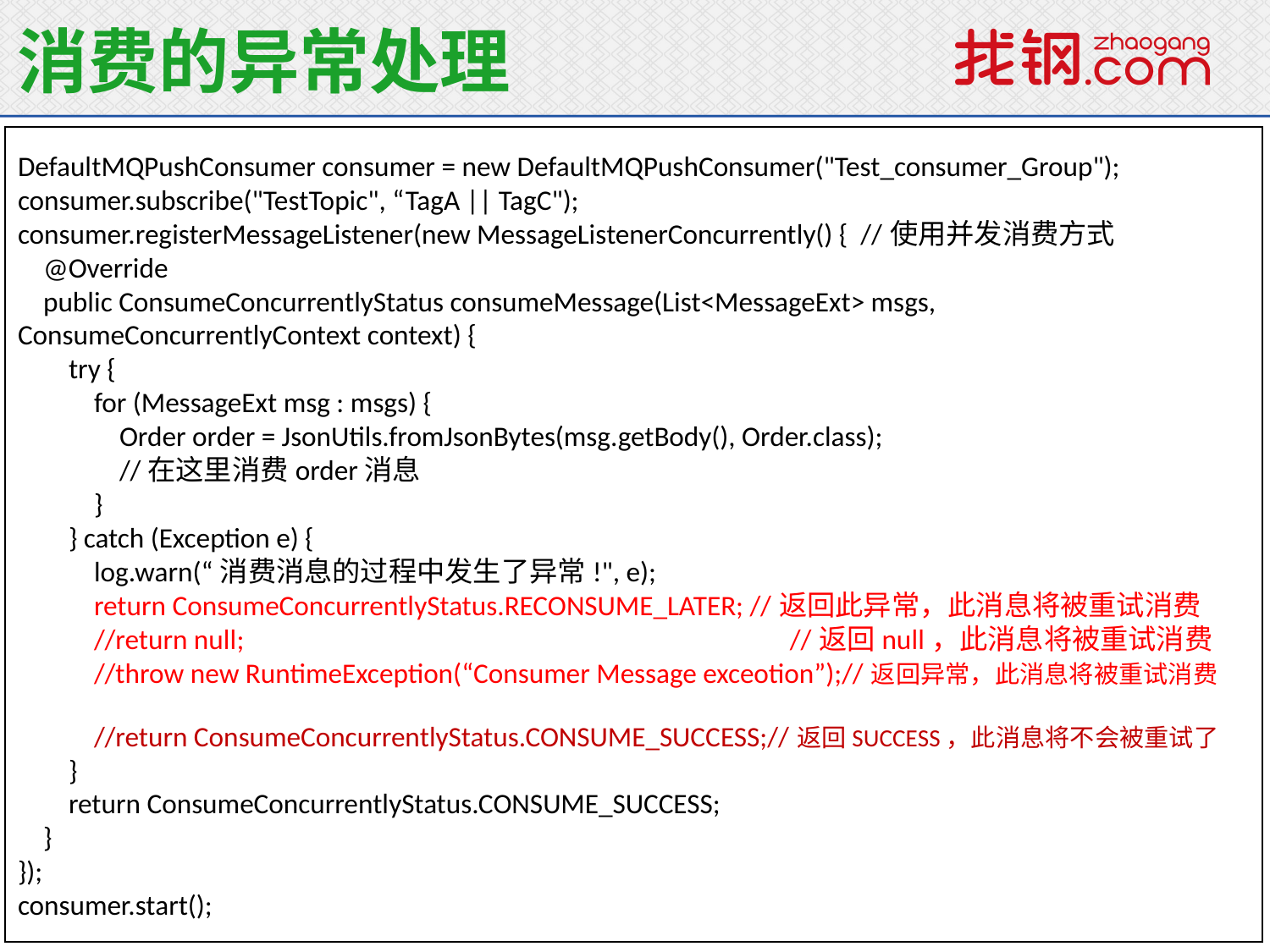

消费的异常处理
DefaultMQPushConsumer consumer = new DefaultMQPushConsumer("Test_consumer_Group");
consumer.subscribe("TestTopic", “TagA || TagC");
consumer.registerMessageListener(new MessageListenerConcurrently() {  //使用并发消费方式
    @Override
    public ConsumeConcurrentlyStatus consumeMessage(List<MessageExt> msgs,  ConsumeConcurrentlyContext context) {
        try {
            for (MessageExt msg : msgs) {
                Order order = JsonUtils.fromJsonBytes(msg.getBody(), Order.class);
                //在这里消费order消息
            }
        } catch (Exception e) {
            log.warn(“消费消息的过程中发生了异常!", e);
            return ConsumeConcurrentlyStatus.RECONSUME_LATER; //返回此异常，此消息将被重试消费
            //return null;                                                                                      //返回null，此消息将被重试消费
            //throw new RuntimeException(“Consumer Message exceotion”);//返回异常，此消息将被重试消费

            //return ConsumeConcurrentlyStatus.CONSUME_SUCCESS;//返回SUCCESS，此消息将不会被重试了
        }
        return ConsumeConcurrentlyStatus.CONSUME_SUCCESS;
    }
});
consumer.start();